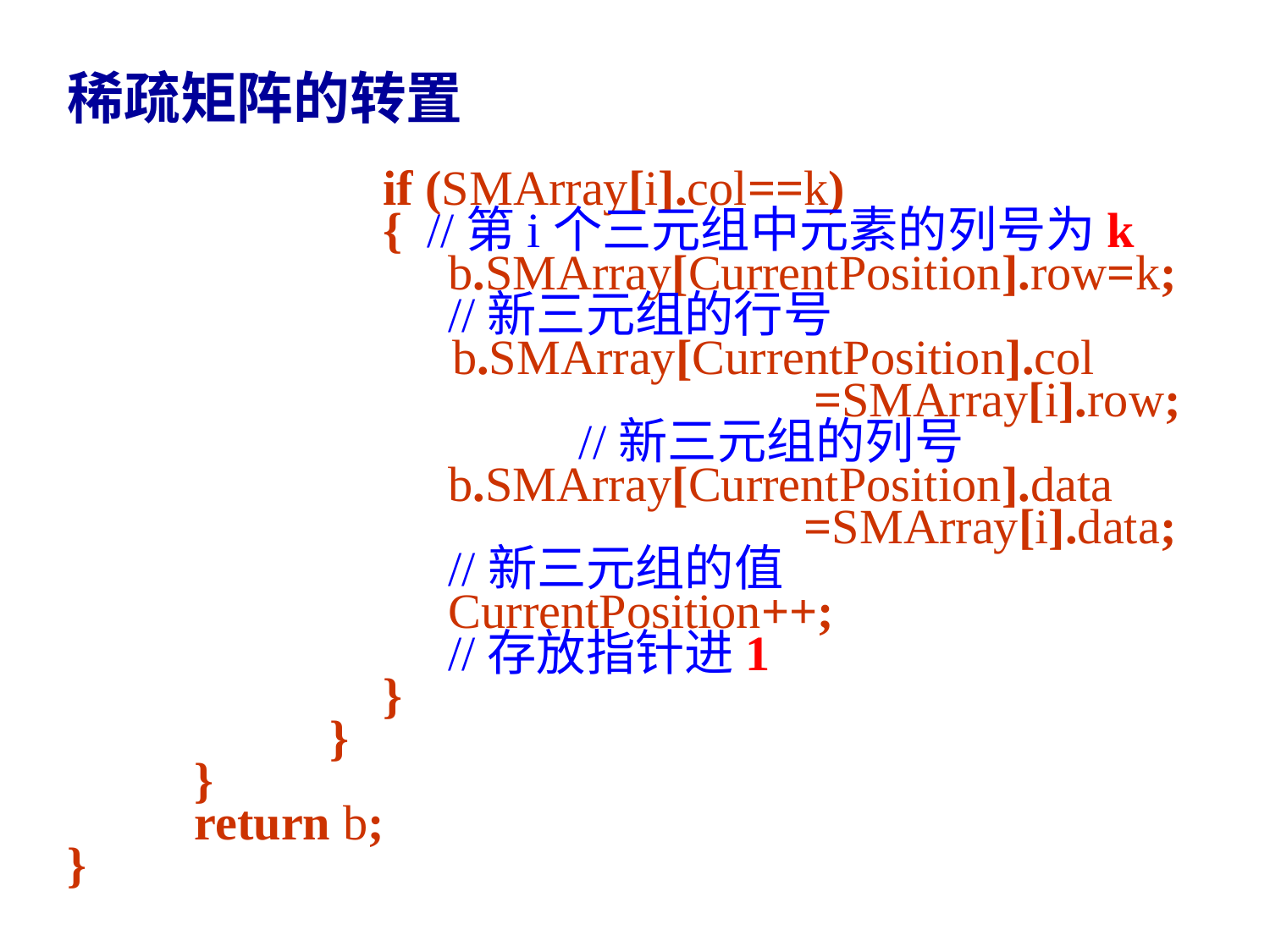

稀疏矩阵的转置

		     if (SMArray[i].col==k)
		     {  //第i个三元组中元素的列号为k
			b.SMArray[CurrentPosition].row=k;
                               //新三元组的行号
	                     b.SMArray[CurrentPosition].col
                                                            =SMArray[i].row;	                  	                     //新三元组的列号
			b.SMArray[CurrentPosition].data
                                                            =SMArray[i].data;
			//新三元组的值
			CurrentPosition++;
                               //存放指针进1
		     }
	           }
	}
	return b;
}
41